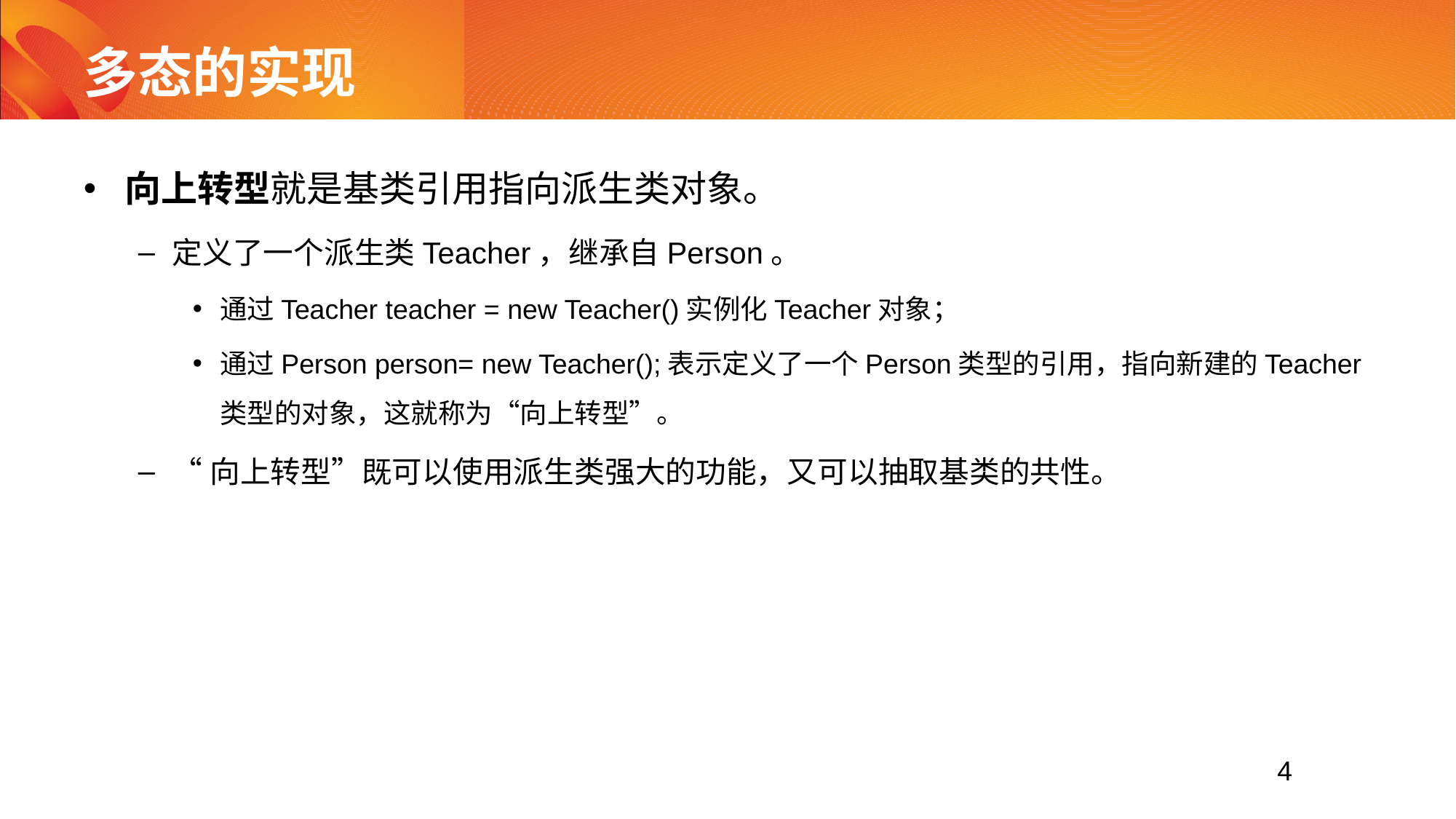

# 多态的实现
向上转型就是基类引用指向派生类对象。
定义了一个派生类Teacher，继承自Person。
通过Teacher teacher = new Teacher()实例化Teacher对象；
通过Person person= new Teacher();表示定义了一个Person类型的引用，指向新建的Teacher类型的对象，这就称为“向上转型”。
“向上转型”既可以使用派生类强大的功能，又可以抽取基类的共性。